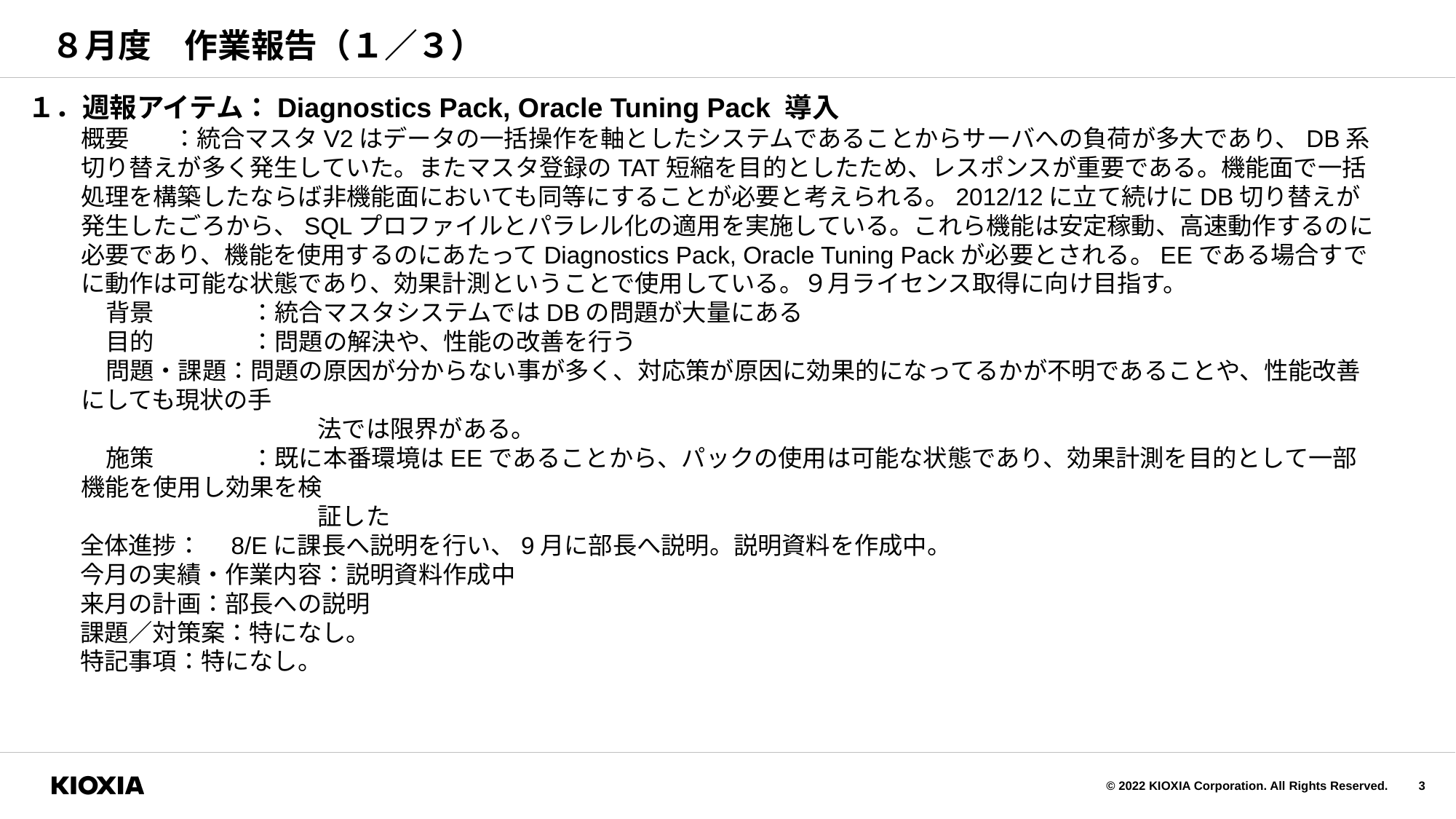

# ８月度　作業報告（１／３）
１．週報アイテム：Diagnostics Pack, Oracle Tuning Pack 導入
概要        ：統合マスタV2はデータの一括操作を軸としたシステムであることからサーバへの負荷が多大であり、DB系切り替えが多く発生していた。またマスタ登録のTAT短縮を目的としたため、レスポンスが重要である。機能面で一括処理を構築したならば非機能面においても同等にすることが必要と考えられる。2012/12に立て続けにDB切り替えが発生したごろから、SQLプロファイルとパラレル化の適用を実施している。これら機能は安定稼動、高速動作するのに必要であり、機能を使用するのにあたってDiagnostics Pack, Oracle Tuning Packが必要とされる。EEである場合すでに動作は可能な状態であり、効果計測ということで使用している。９月ライセンス取得に向け目指す。
　 　　背景　　　　：統合マスタシステムではDBの問題が大量にある
　　　 目的　　　　：問題の解決や、性能の改善を行う
　　　 問題・課題：問題の原因が分からない事が多く、対応策が原因に効果的になってるかが不明であることや、性能改善にしても現状の手
　　　　　　　　　　　　法では限界がある。
　　　 施策　　　　：既に本番環境はEEであることから、パックの使用は可能な状態であり、効果計測を目的として一部機能を使用し効果を検
　　　　　　　　　　　　証した
全体進捗：　8/Eに課長へ説明を行い、9月に部長へ説明。説明資料を作成中。
今月の実績・作業内容：説明資料作成中
来月の計画：部長への説明
課題／対策案：特になし。
特記事項：特になし。